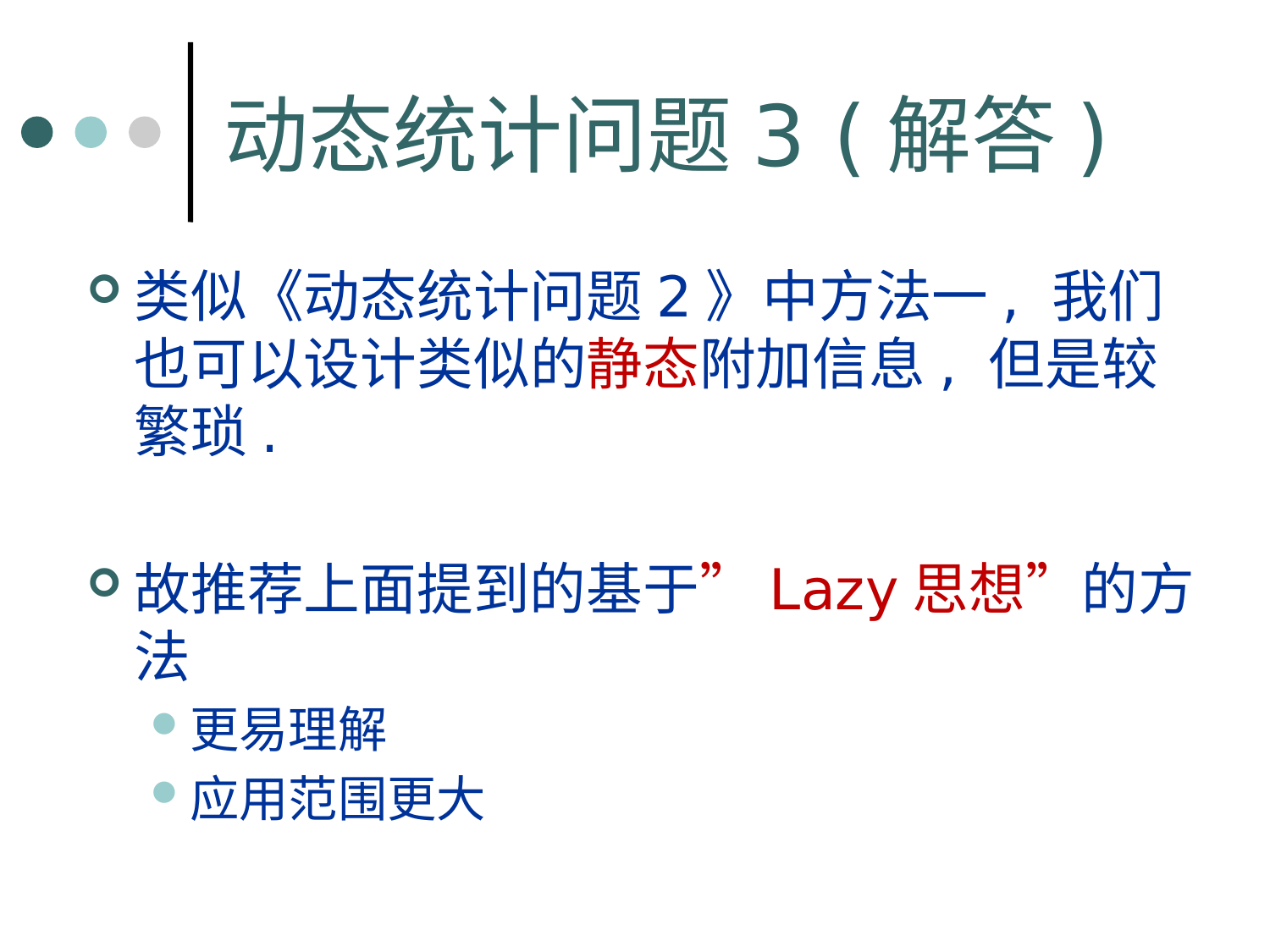

# 动态统计问题3 (解答)
类似《动态统计问题2》中方法一, 我们也可以设计类似的静态附加信息, 但是较繁琐.

故推荐上面提到的基于”Lazy思想”的方法
更易理解
应用范围更大